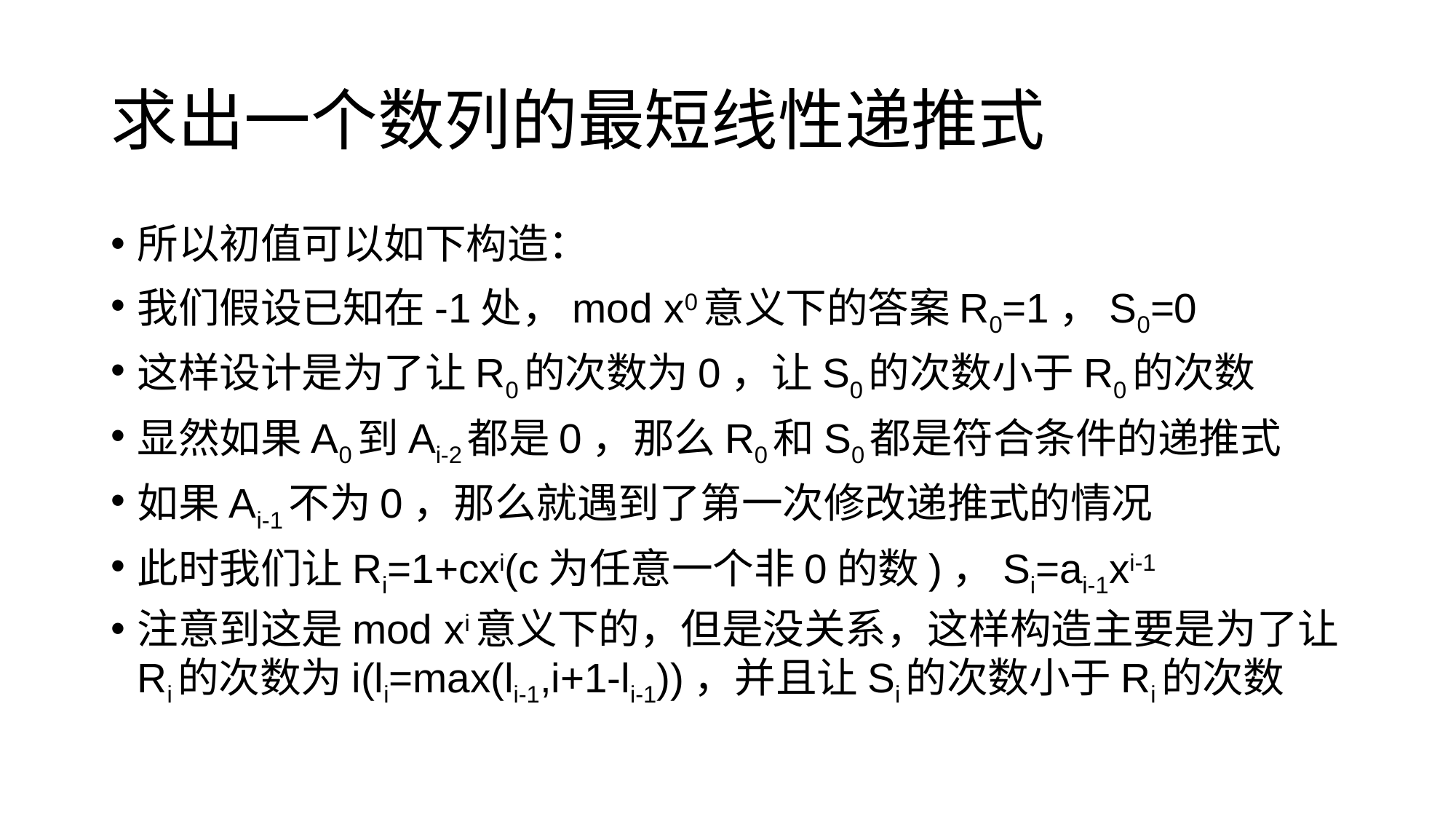

# 求出一个数列的最短线性递推式
所以初值可以如下构造：
我们假设已知在-1处，mod x0意义下的答案R0=1，S0=0
这样设计是为了让R0的次数为0，让S0的次数小于R0的次数
显然如果A0到Ai-2都是0，那么R0和S0都是符合条件的递推式
如果Ai-1不为0，那么就遇到了第一次修改递推式的情况
此时我们让Ri=1+cxi(c为任意一个非0的数)，Si=ai-1xi-1
注意到这是mod xi意义下的，但是没关系，这样构造主要是为了让Ri的次数为i(li=max(li-1,i+1-li-1))，并且让Si的次数小于Ri的次数